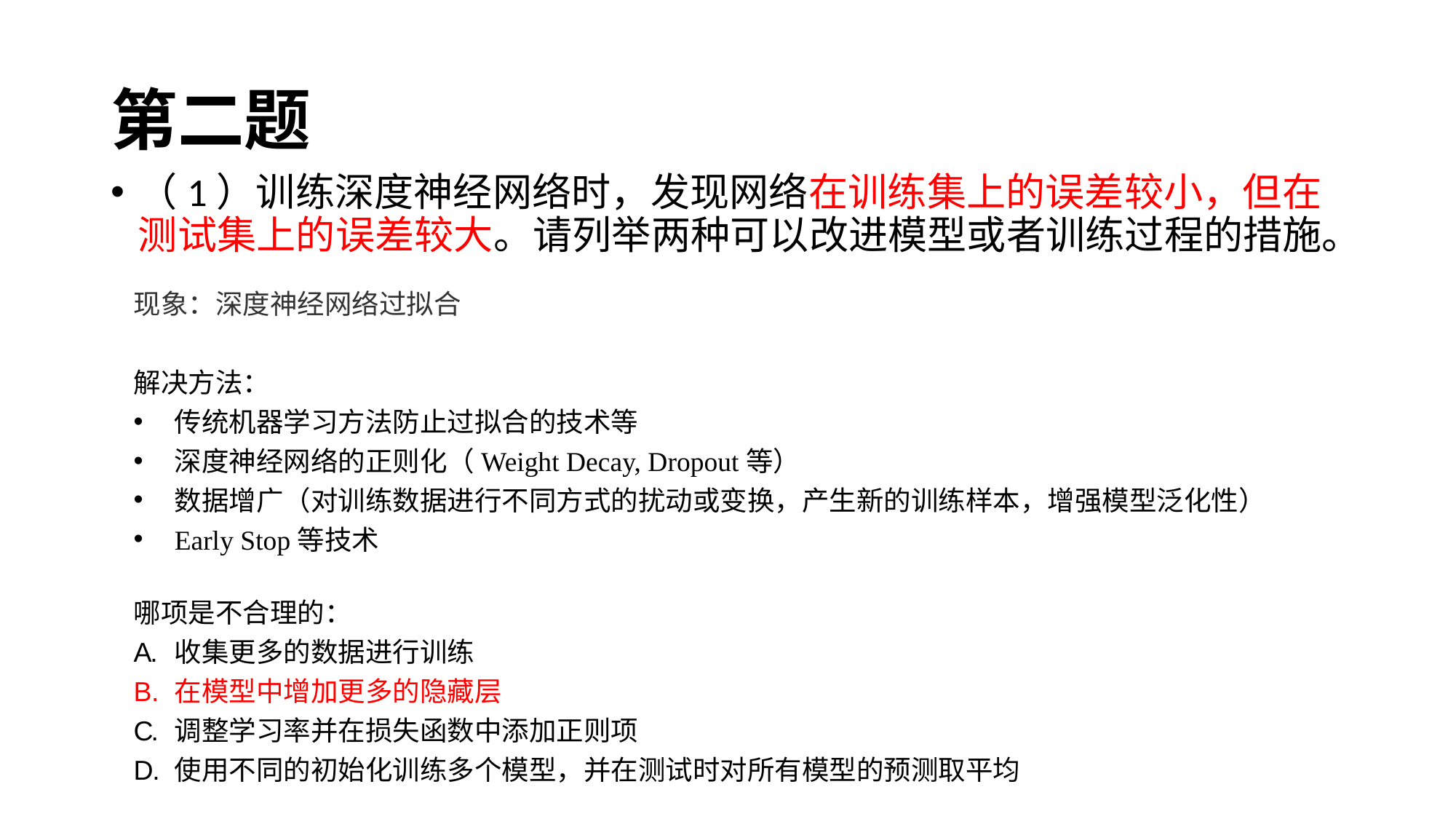

# 第二题
（1）训练深度神经网络时，发现网络在训练集上的误差较小，但在测试集上的误差较大。请列举两种可以改进模型或者训练过程的措施。

现象：深度神经网络过拟合

解决方法：
传统机器学习方法防止过拟合的技术等
深度神经网络的正则化（Weight Decay, Dropout等）
数据增广（对训练数据进行不同方式的扰动或变换，产生新的训练样本，增强模型泛化性）
Early Stop等技术
哪项是不合理的：
收集更多的数据进行训练
在模型中增加更多的隐藏层
调整学习率并在损失函数中添加正则项
使用不同的初始化训练多个模型，并在测试时对所有模型的预测取平均